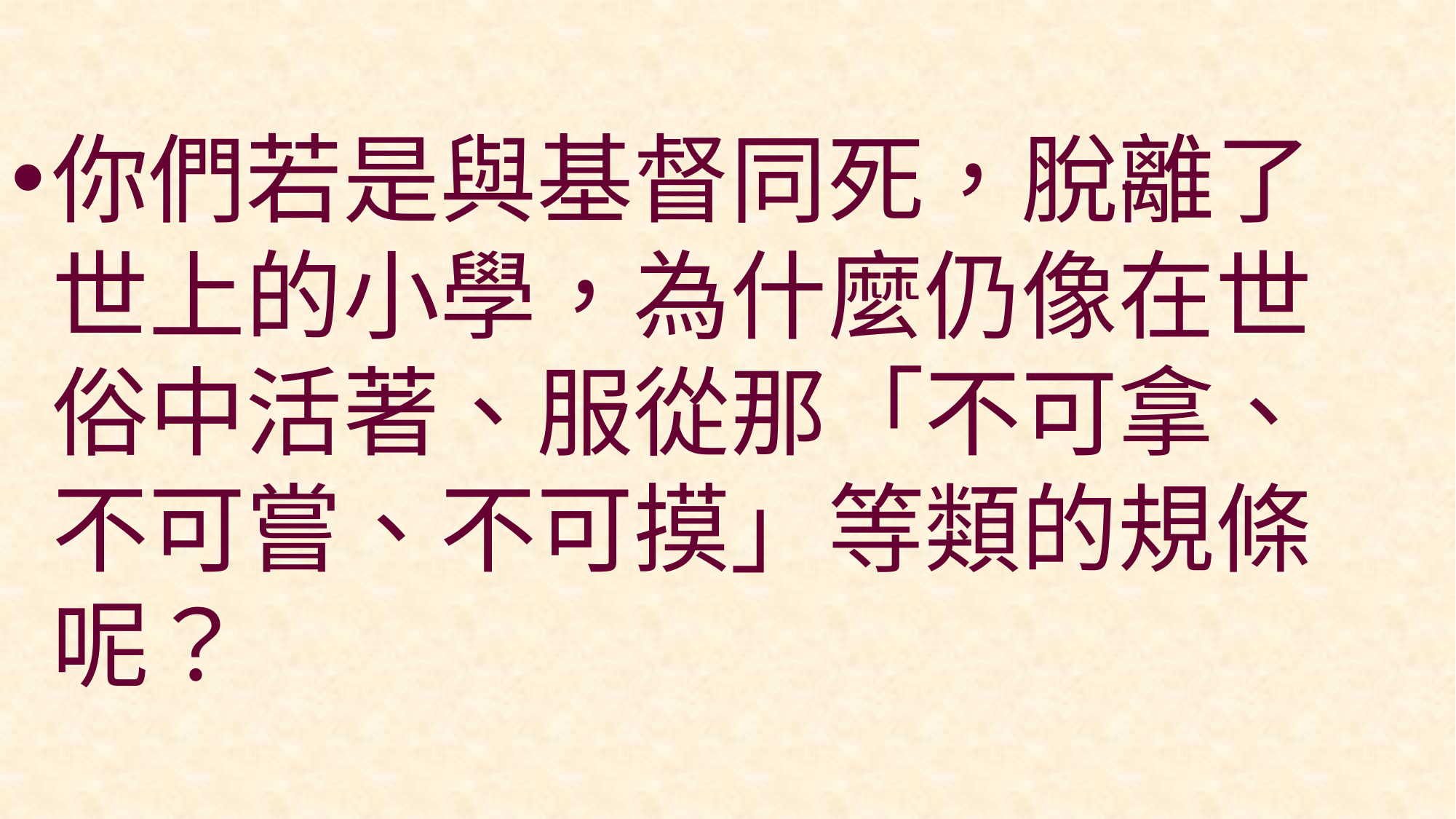

你們若是與基督同死，脫離了世上的小學，為什麼仍像在世俗中活著、服從那「不可拿、不可嘗、不可摸」等類的規條呢？